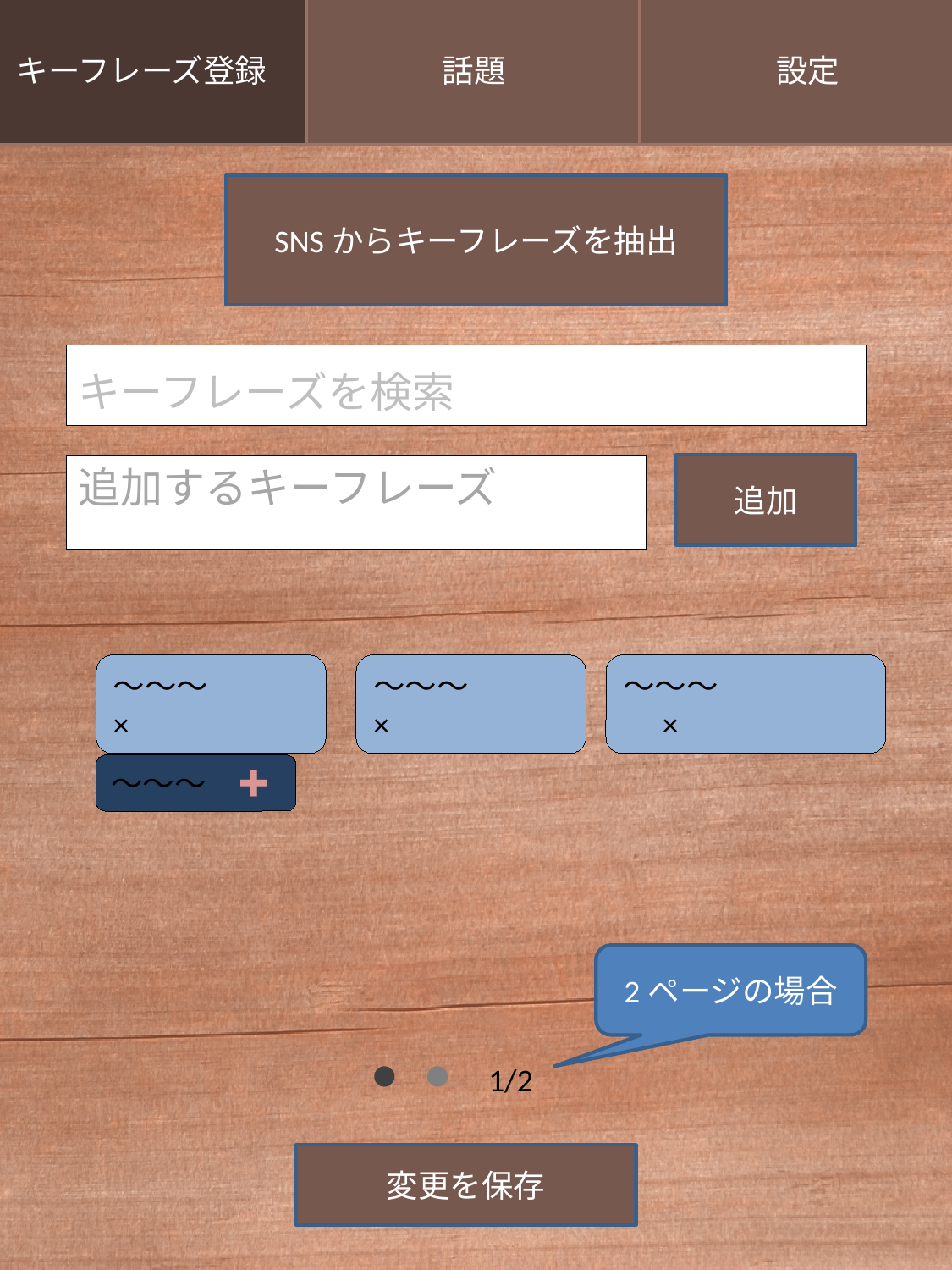

キーフレーズ登録
話題
設定
SNSからキーフレーズを抽出
キーフレーズを検索
追加するキーフレーズ
追加
～～～　　　×
～～～　　　✚
～～～　　　×
～～～　　　　　×
～～～　✚
2ページの場合
1/2

変更を保存